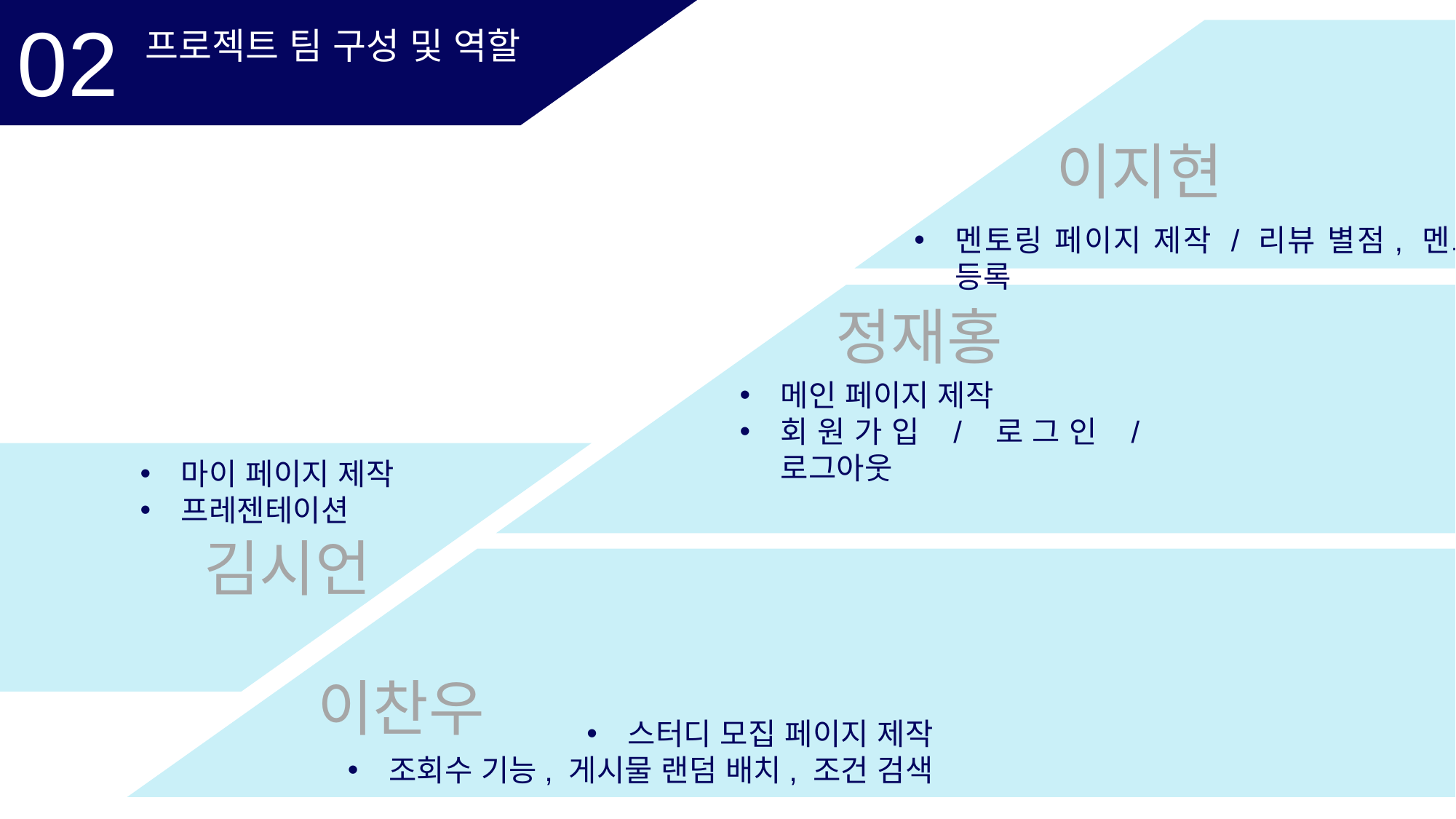

02

프로젝트 팀 구성 및 역할

이지현
멘토링 페이지 제작 / 리뷰 별점, 멘토 등록

정재홍
메인 페이지 제작
회원가입 / 로그인 / 로그아웃

마이 페이지 제작
프레젠테이션
김시언

이찬우
스터디 모집 페이지 제작
조회수 기능, 게시물 랜덤 배치, 조건 검색